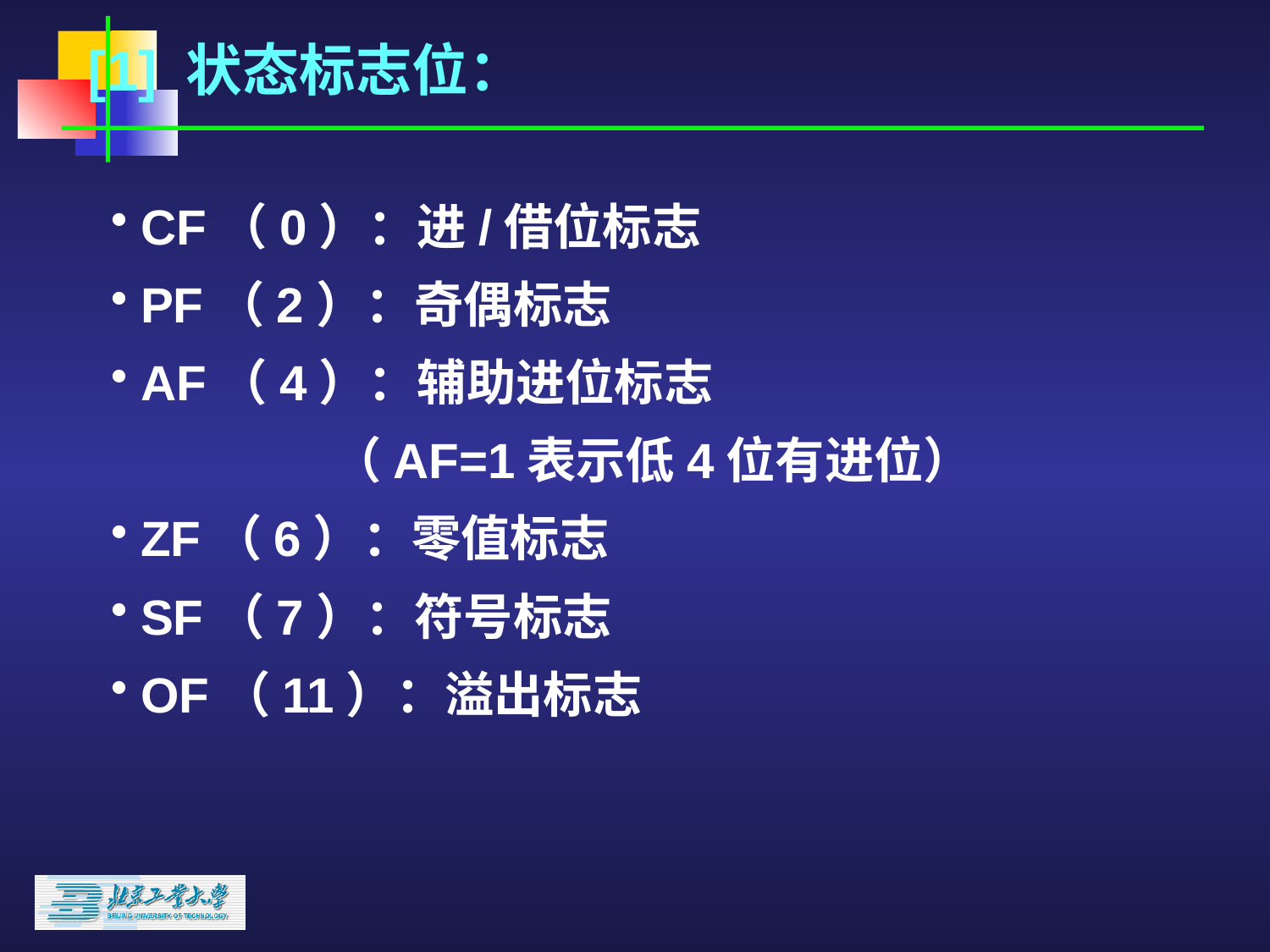

[1] 状态标志位：
CF（0）：进/借位标志
PF（2）：奇偶标志
AF（4）：辅助进位标志
                （AF=1表示低4位有进位）
ZF（6）：零值标志
SF（7）：符号标志
OF（11）：溢出标志